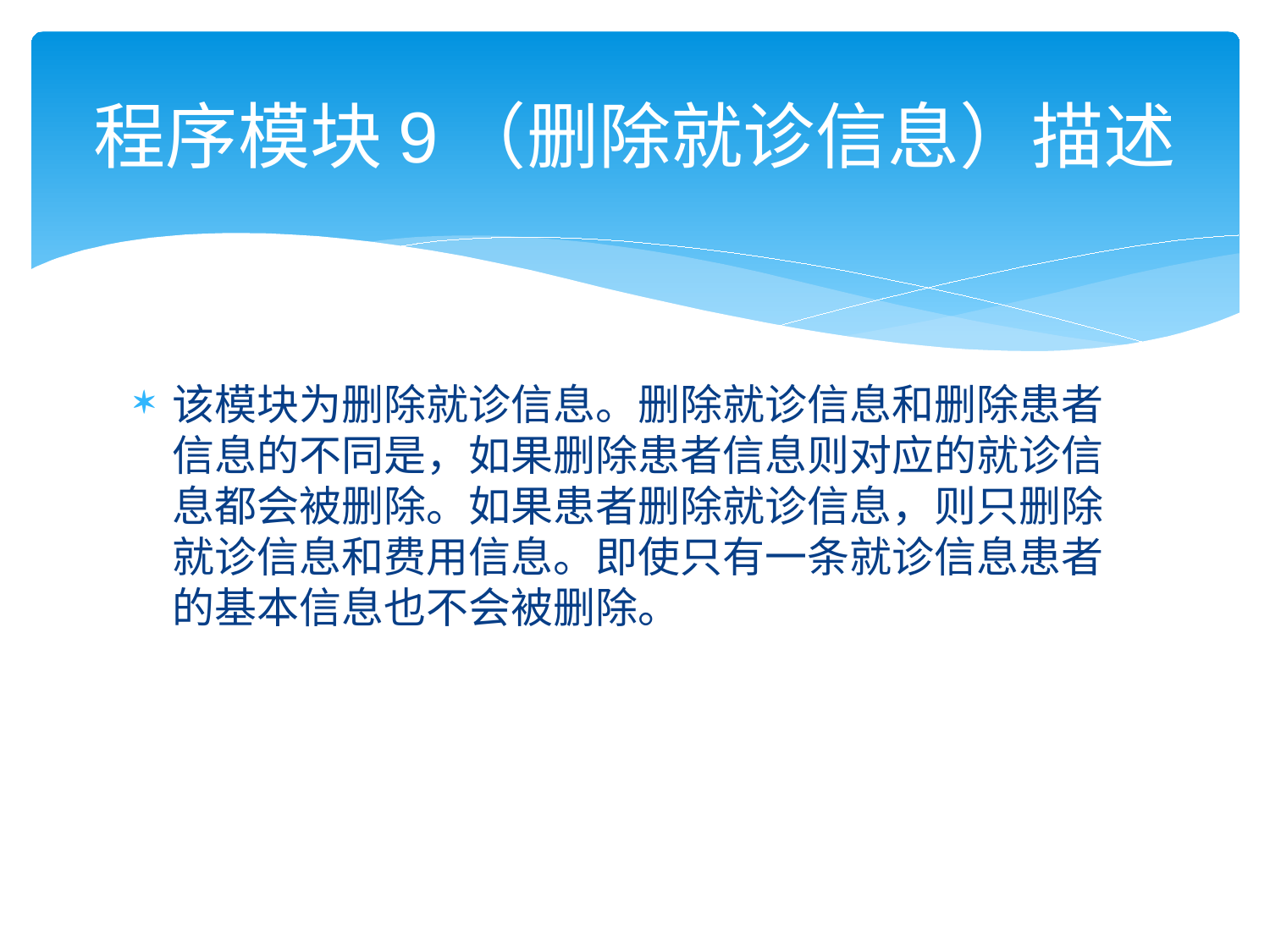

# 程序模块9（删除就诊信息）描述
该模块为删除就诊信息。删除就诊信息和删除患者信息的不同是，如果删除患者信息则对应的就诊信息都会被删除。如果患者删除就诊信息，则只删除就诊信息和费用信息。即使只有一条就诊信息患者的基本信息也不会被删除。